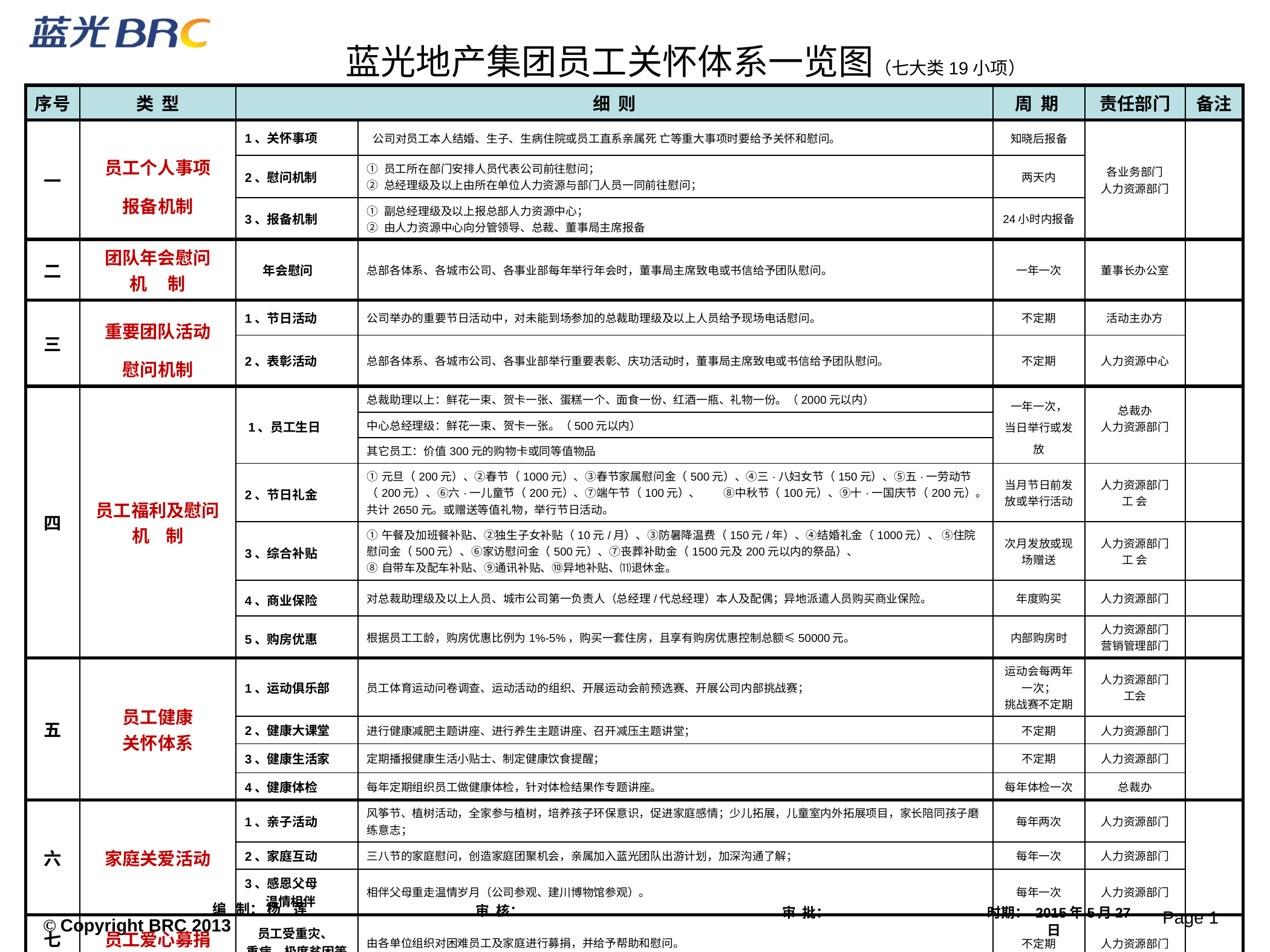

蓝光地产集团员工关怀体系一览图（七大类19小项）
| 序号 | 类 型 | 细 则 |  | 周 期 | 责任部门 | 备注 |
| --- | --- | --- | --- | --- | --- | --- |
| 一 | 员工个人事项 报备机制 | 1、关怀事项 | 公司对员工本人结婚、生子、生病住院或员工直系亲属死 亡等重大事项时要给予关怀和慰问。 | 知晓后报备 | 各业务部门 人力资源部门 |  |
|  |  | 2、慰问机制 | ① 员工所在部门安排人员代表公司前往慰问； ② 总经理级及以上由所在单位人力资源与部门人员一同前往慰问； | 两天内 |  |  |
|  |  | 3、报备机制 | ① 副总经理级及以上报总部人力资源中心； ② 由人力资源中心向分管领导、总裁、董事局主席报备 | 24小时内报备 |  |  |
| 二 | 团队年会慰问 机 制 | 年会慰问 | 总部各体系、各城市公司、各事业部每年举行年会时，董事局主席致电或书信给予团队慰问。 | 一年一次 | 董事长办公室 |  |
| 三 | 重要团队活动 慰问机制 | 1、节日活动 | 公司举办的重要节日活动中，对未能到场参加的总裁助理级及以上人员给予现场电话慰问。 | 不定期 | 活动主办方 |  |
|  |  | 2、表彰活动 | 总部各体系、各城市公司、各事业部举行重要表彰、庆功活动时，董事局主席致电或书信给予团队慰问。 | 不定期 | 人力资源中心 |  |
| 四 | 员工福利及慰问 机 制 | 1、员工生日 | 总裁助理以上：鲜花一束、贺卡一张、蛋糕一个、面食一份、红酒一瓶、礼物一份。（2000元以内） | 一年一次， 当日举行或发放 | 总裁办 人力资源部门 |  |
|  |  |  | 中心总经理级：鲜花一束、贺卡一张。（500元以内） |  |  |  |
|  |  |  | 其它员工：价值300元的购物卡或同等值物品 |  |  |  |
|  |  | 2、节日礼金 | ①元旦（200元）、②春节（1000元）、③春节家属慰问金（500元）、④三·八妇女节（150元）、⑤五·一劳动节（200元）、⑥六·一儿童节（200元）、⑦端午节（100元）、 ⑧中秋节（100元）、⑨十·一国庆节（200元）。 共计2650元。或赠送等值礼物，举行节日活动。 | 当月节日前发放或举行活动 | 人力资源部门 工 会 |  |
|  |  | 3、综合补贴 | ①午餐及加班餐补贴、②独生子女补贴（10元/月）、③防暑降温费（150元/年）、④结婚礼金（1000元）、 ⑤住院慰问金（500元）、⑥家访慰问金（500元）、⑦丧葬补助金（1500元及200元以内的祭品）、 ⑧自带车及配车补贴、⑨通讯补贴、⑩异地补贴、⑾退休金。 | 次月发放或现场赠送 | 人力资源部门 工 会 |  |
|  |  | 4、商业保险 | 对总裁助理级及以上人员、城市公司第一负责人（总经理/代总经理）本人及配偶；异地派遣人员购买商业保险。 | 年度购买 | 人力资源部门 |  |
|  |  | 5、购房优惠 | 根据员工工龄，购房优惠比例为1%-5%，购买一套住房，且享有购房优惠控制总额≤50000元。 | 内部购房时 | 人力资源部门 营销管理部门 |  |
| 五 | 员工健康 关怀体系 | 1、运动俱乐部 | 员工体育运动问卷调查、运动活动的组织、开展运动会前预选赛、开展公司内部挑战赛； | 运动会每两年一次； 挑战赛不定期 | 人力资源部门 工会 |  |
|  |  | 2、健康大课堂 | 进行健康减肥主题讲座、进行养生主题讲座、召开减压主题讲堂； | 不定期 | 人力资源部门 |  |
|  |  | 3、健康生活家 | 定期播报健康生活小贴士、制定健康饮食提醒； | 不定期 | 人力资源部门 |  |
|  |  | 4、健康体检 | 每年定期组织员工做健康体检，针对体检结果作专题讲座。 | 每年体检一次 | 总裁办 |  |
| 六 | 家庭关爱活动 | 1、亲子活动 | 风筝节、植树活动，全家参与植树，培养孩子环保意识，促进家庭感情；少儿拓展，儿童室内外拓展项目，家长陪同孩子磨练意志； | 每年两次 | 人力资源部门 |  |
|  |  | 2、家庭互动 | 三八节的家庭慰问，创造家庭团聚机会，亲属加入蓝光团队出游计划，加深沟通了解； | 每年一次 | 人力资源部门 |  |
|  |  | 3、感恩父母 温情相伴 | 相伴父母重走温情岁月（公司参观、建川博物馆参观）。 | 每年一次 | 人力资源部门 |  |
| 七 | 员工爱心募捐 | 员工受重灾、 重病、极度贫困等 | 由各单位组织对困难员工及家庭进行募捐，并给予帮助和慰问。 | 不定期 | 人力资源部门 |  |
编   制： 杨    莲
审  核：
审  批：
时期： 2015年5月27日
Page 1